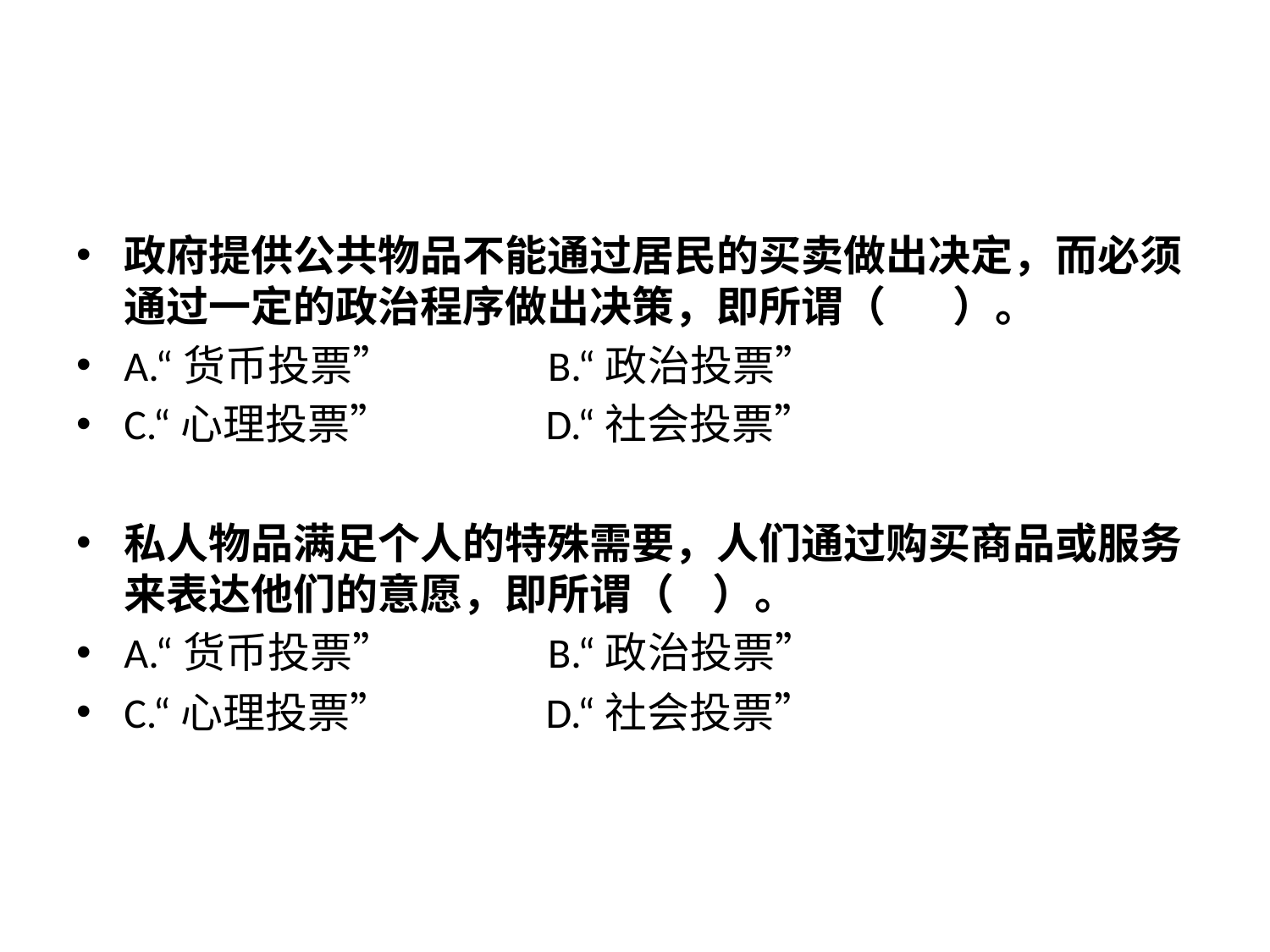

政府提供公共物品不能通过居民的买卖做出决定，而必须通过一定的政治程序做出决策，即所谓（       ）。
A.“货币投票”               B.“政治投票”
C.“心理投票”               D.“社会投票”

私人物品满足个人的特殊需要，人们通过购买商品或服务来表达他们的意愿，即所谓（    ）。
A.“货币投票”               B.“政治投票”
C.“心理投票”               D.“社会投票”